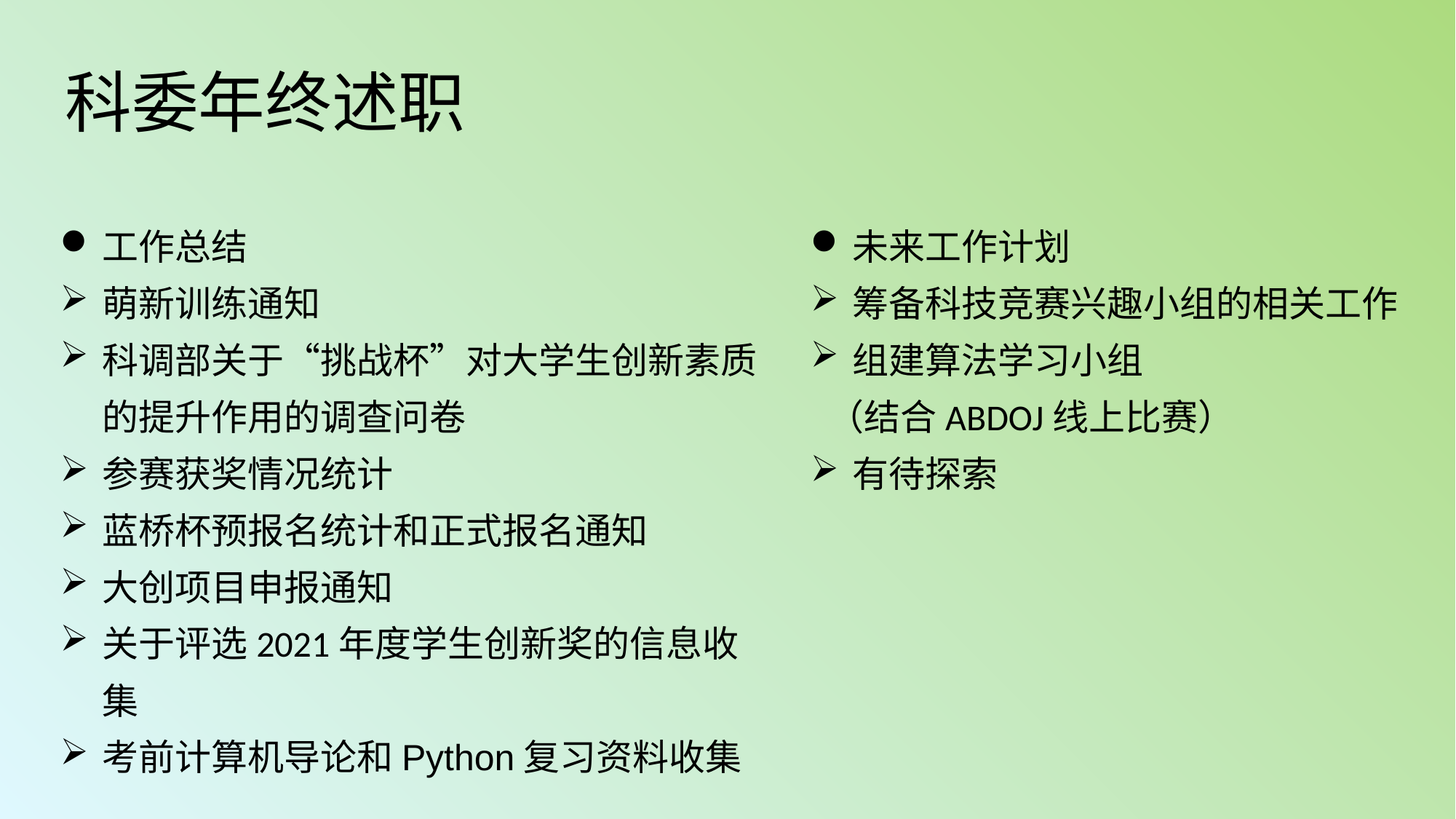

科委年终述职
工作总结
萌新训练通知
科调部关于“挑战杯”对大学生创新素质的提升作用的调查问卷
参赛获奖情况统计
蓝桥杯预报名统计和正式报名通知
大创项目申报通知
关于评选2021年度学生创新奖的信息收集
考前计算机导论和Python复习资料收集
未来工作计划
筹备科技竞赛兴趣小组的相关工作
组建算法学习小组
 （结合ABDOJ线上比赛）
有待探索